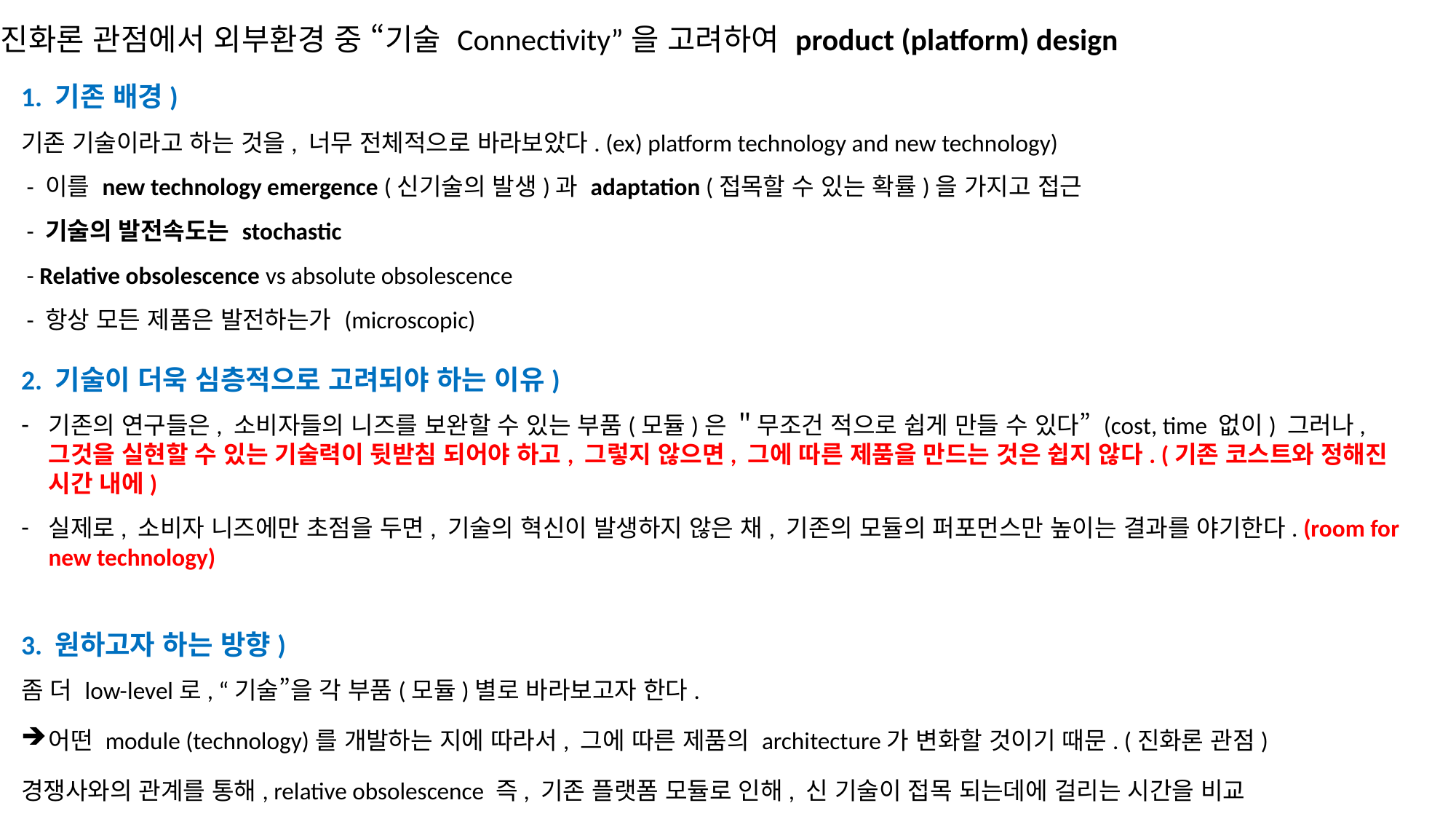

# 진화론 관점에서 외부환경 중 “기술 Connectivity”을 고려하여 product (platform) design
1. 기존 배경)
기존 기술이라고 하는 것을, 너무 전체적으로 바라보았다. (ex) platform technology and new technology)
 - 이를 new technology emergence (신기술의 발생)과 adaptation (접목할 수 있는 확률)을 가지고 접근
 - 기술의 발전속도는 stochastic
 - Relative obsolescence vs absolute obsolescence
 - 항상 모든 제품은 발전하는가 (microscopic)
2. 기술이 더욱 심층적으로 고려되야 하는 이유)
기존의 연구들은, 소비자들의 니즈를 보완할 수 있는 부품(모듈)은 ＂무조건 적으로 쉽게 만들 수 있다” (cost, time 없이) 그러나, 그것을 실현할 수 있는 기술력이 뒷받침 되어야 하고, 그렇지 않으면, 그에 따른 제품을 만드는 것은 쉽지 않다. (기존 코스트와 정해진 시간 내에)
실제로, 소비자 니즈에만 초점을 두면, 기술의 혁신이 발생하지 않은 채, 기존의 모듈의 퍼포먼스만 높이는 결과를 야기한다. (room for new technology)

3. 원하고자 하는 방향)
좀 더 low-level로, “기술”을 각 부품(모듈)별로 바라보고자 한다.
어떤 module (technology)를 개발하는 지에 따라서, 그에 따른 제품의 architecture가 변화할 것이기 때문. (진화론 관점)
경쟁사와의 관계를 통해, relative obsolescence 즉, 기존 플랫폼 모듈로 인해, 신 기술이 접목 되는데에 걸리는 시간을 비교